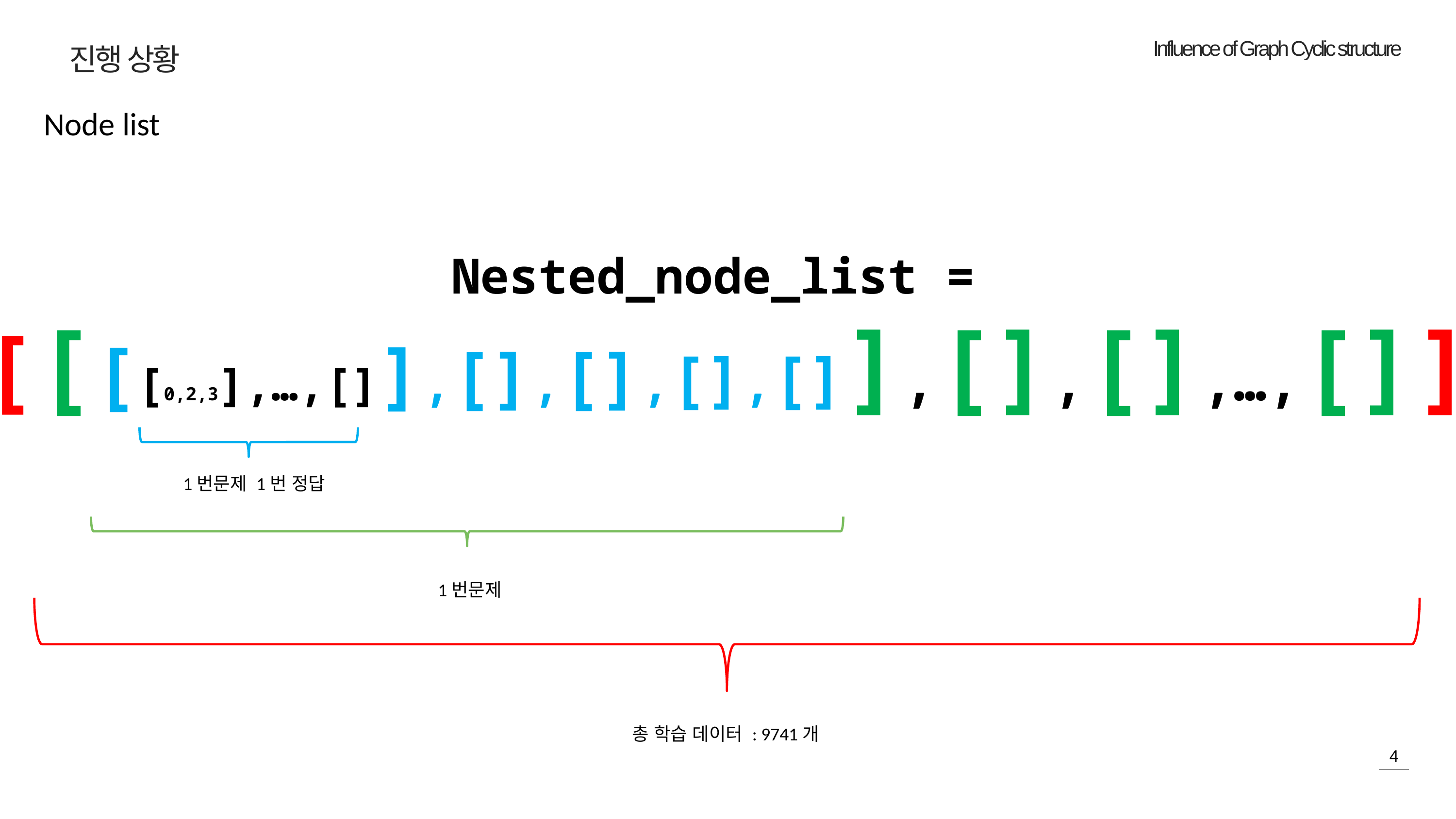

진행 상황
Node list

Nested_node_list =
[[[[0,2,3],…,[]],[],[],[],[]],[],[],…,[]]

1번문제 1번 정답
1번문제
총 학습 데이터 : 9741개